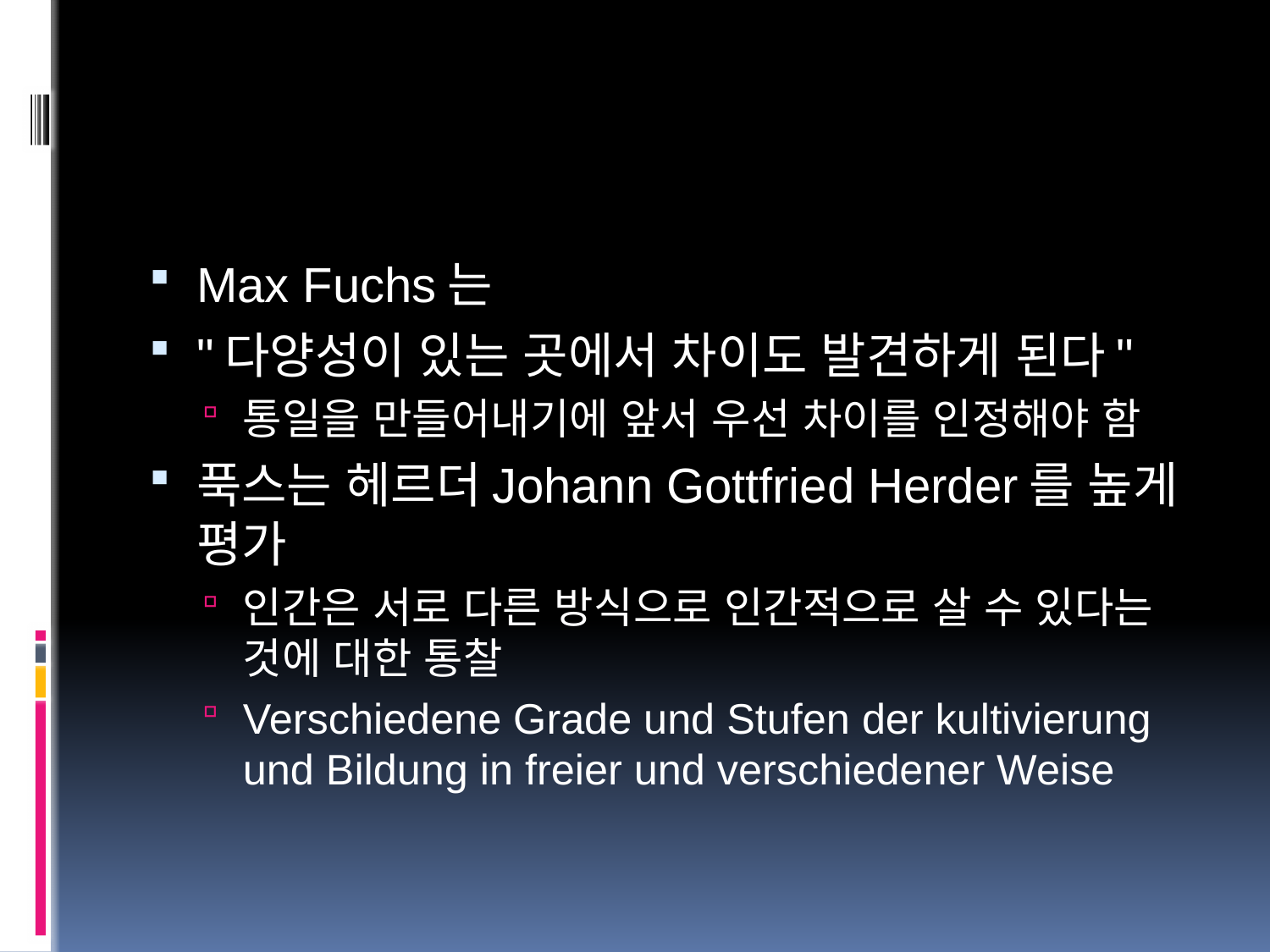

#
Max Fuchs는
"다양성이 있는 곳에서 차이도 발견하게 된다"
통일을 만들어내기에 앞서 우선 차이를 인정해야 함
푹스는 헤르더Johann Gottfried Herder를 높게 평가
인간은 서로 다른 방식으로 인간적으로 살 수 있다는 것에 대한 통찰
Verschiedene Grade und Stufen der kultivierung und Bildung in freier und verschiedener Weise